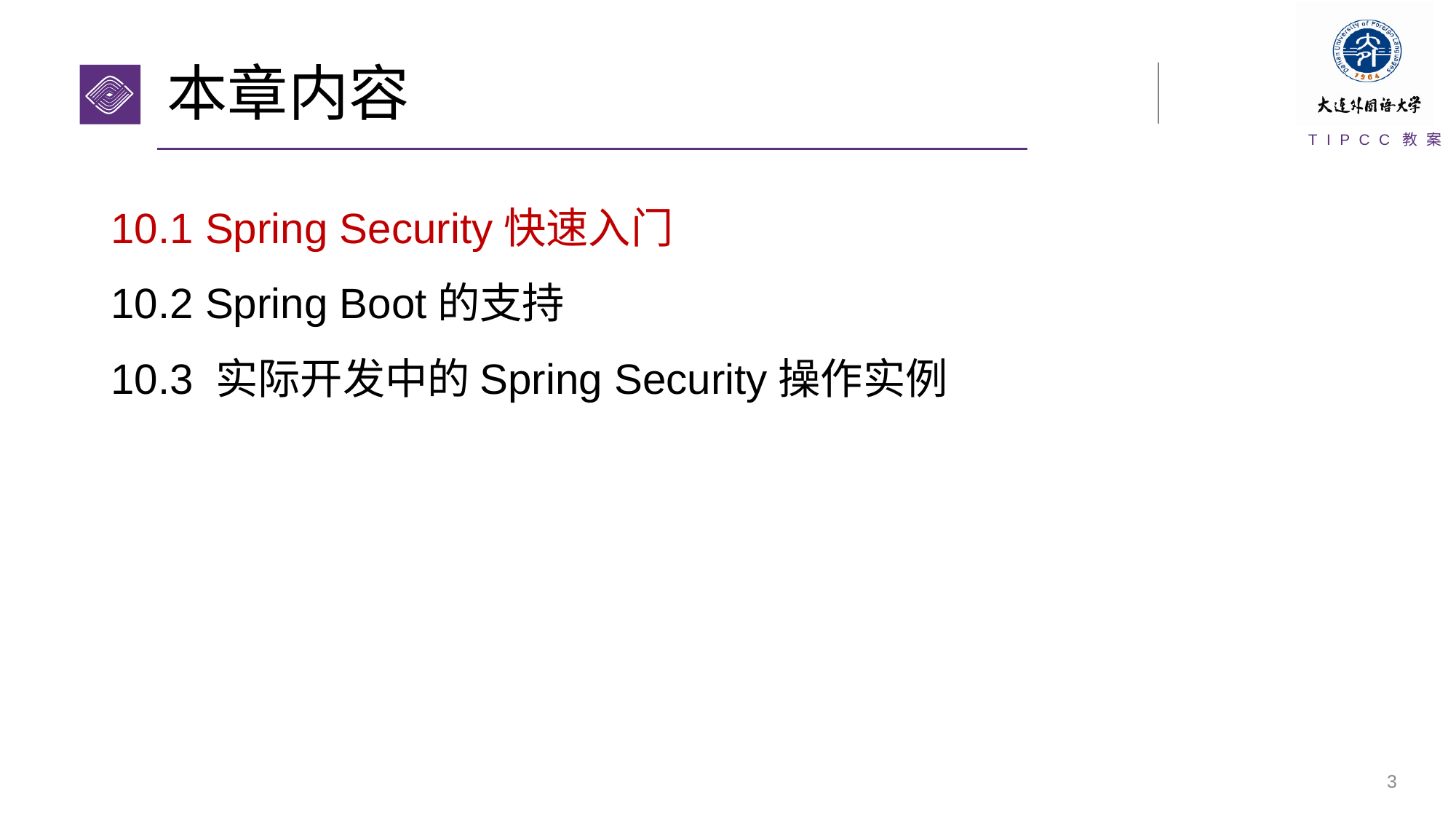

# 本章内容
10.1 Spring Security快速入门
10.2 Spring Boot的支持
10.3 实际开发中的Spring Security操作实例
3